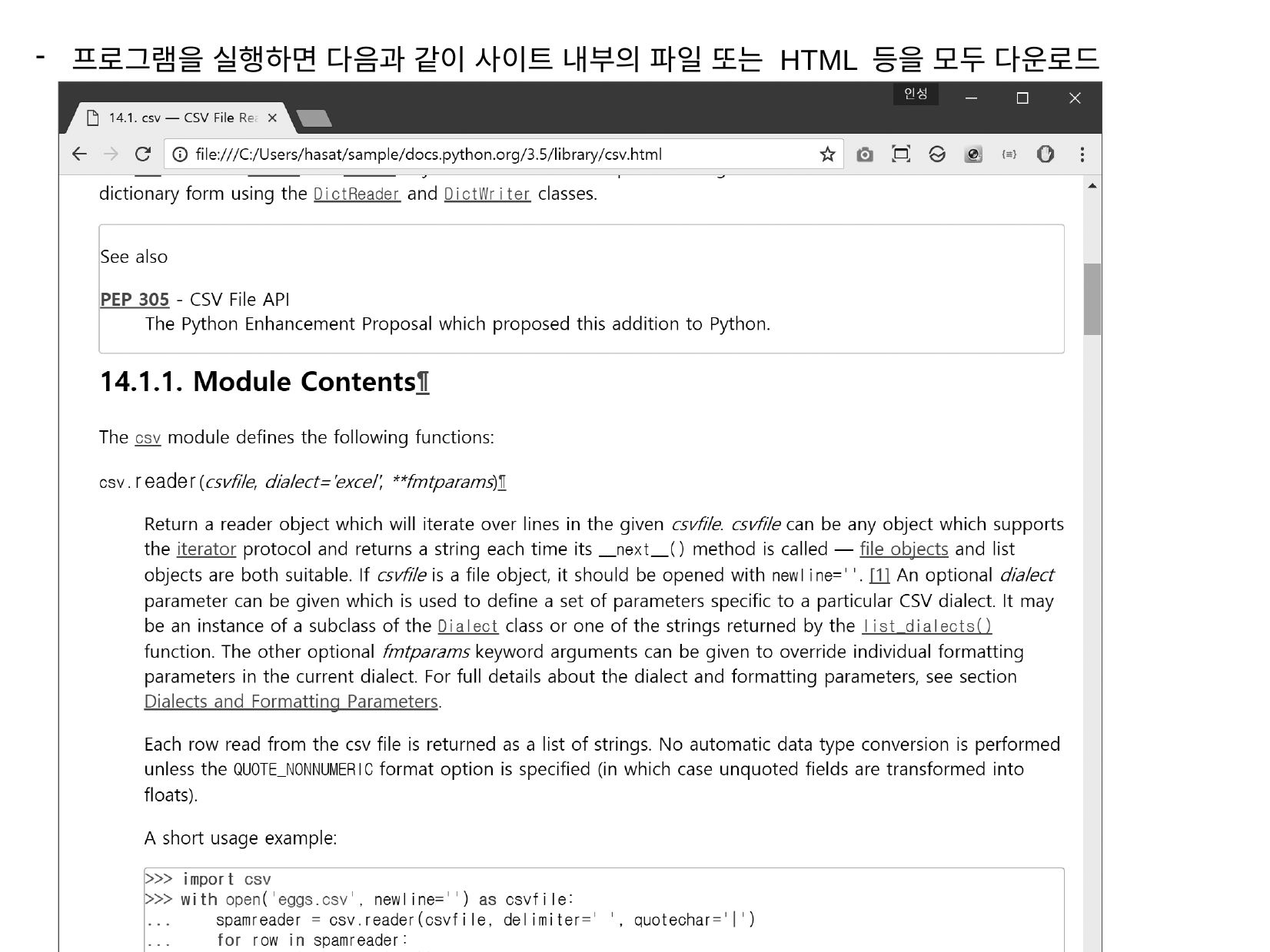

프로그램을 실행하면 다음과 같이 사이트 내부의 파일 또는 HTML 등을 모두 다운로드